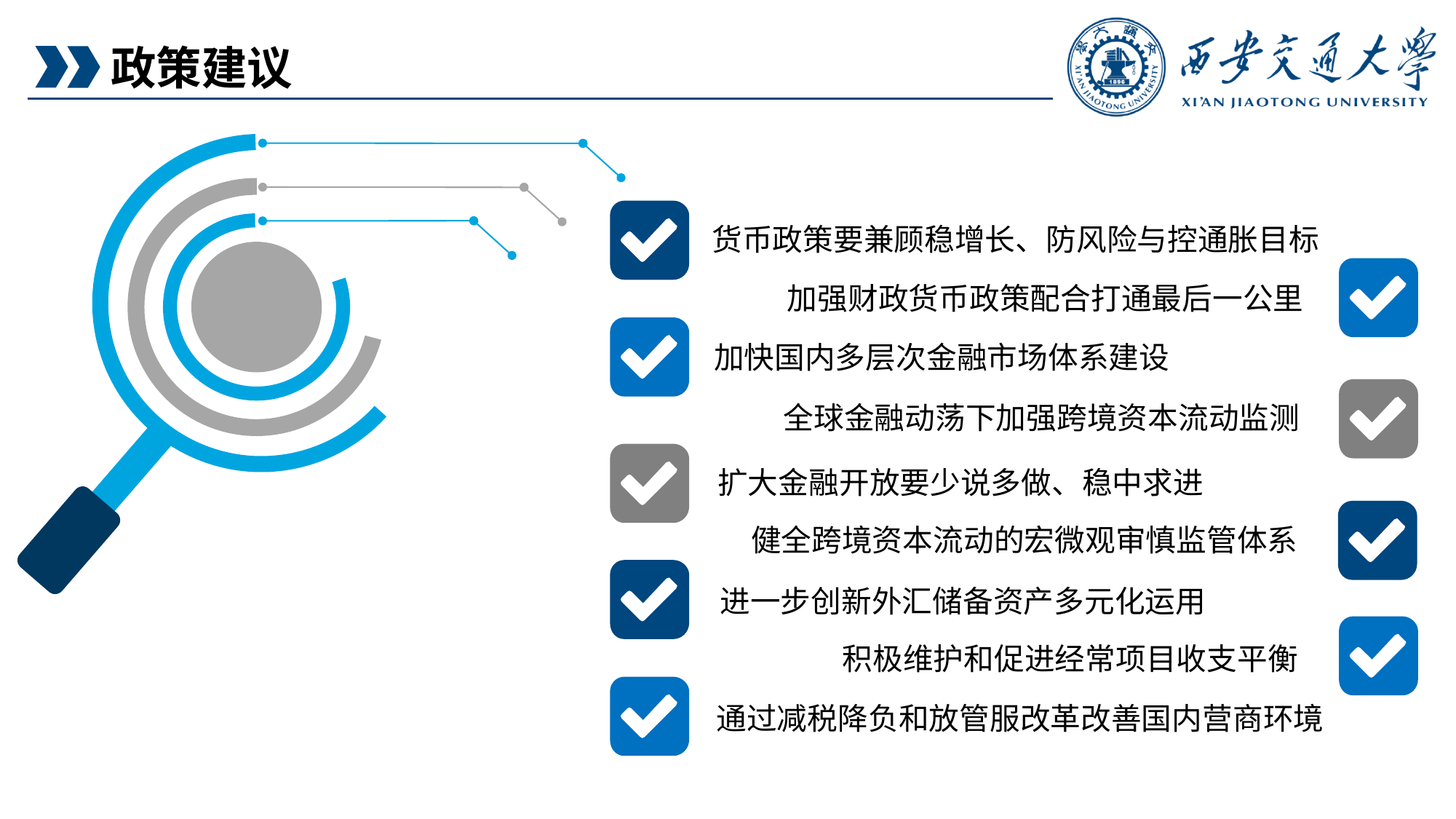

政策建议

货币政策要兼顾稳增长、防风险与控通胀目标

加强财政货币政策配合打通最后一公里

加快国内多层次金融市场体系建设

全球金融动荡下加强跨境资本流动监测

扩大金融开放要少说多做、稳中求进

健全跨境资本流动的宏微观审慎监管体系

进一步创新外汇储备资产多元化运用

积极维护和促进经常项目收支平衡

通过减税降负和放管服改革改善国内营商环境